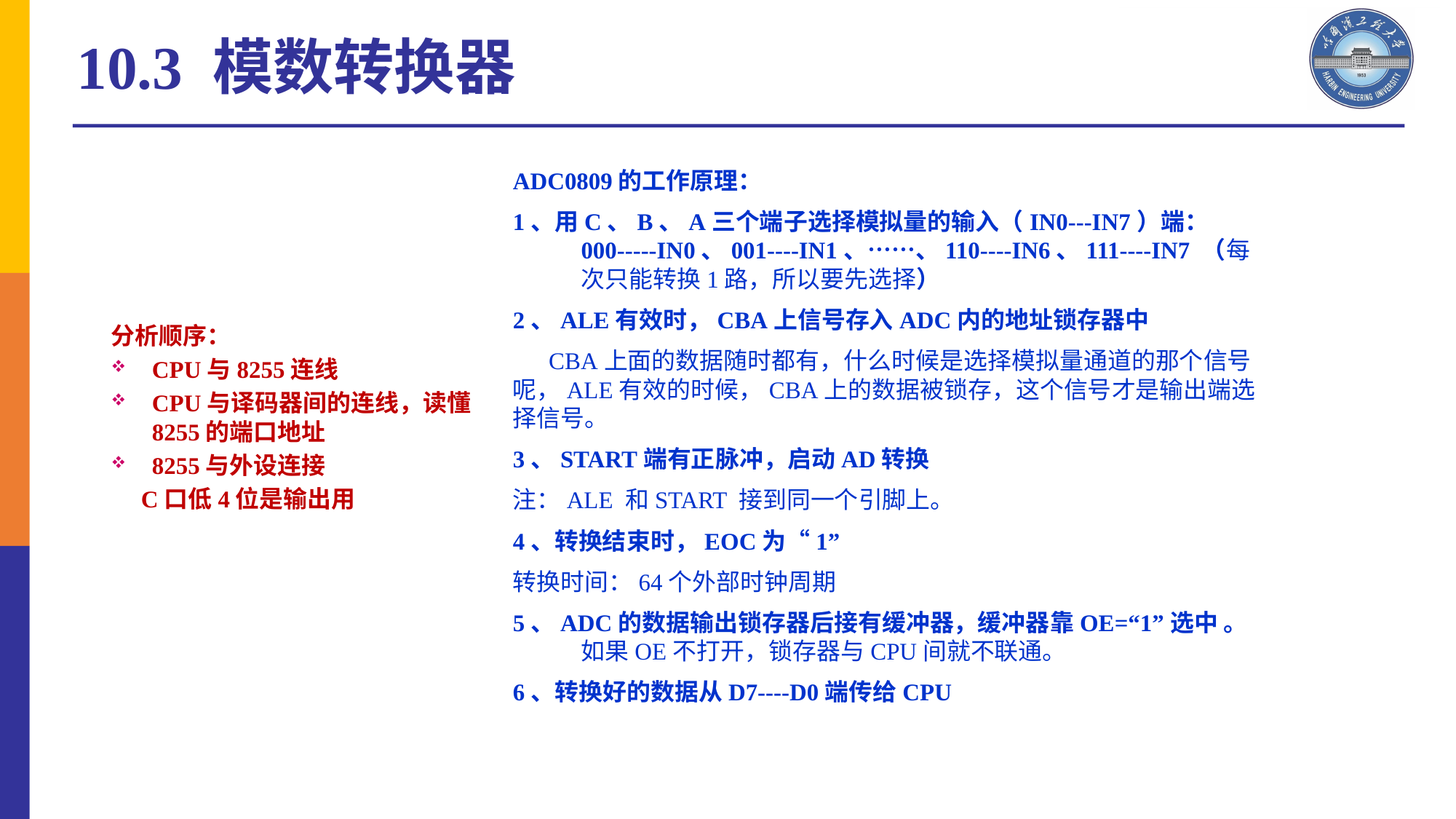

10.3 模数转换器
ADC0809的工作原理：
1、用C、B、A三个端子选择模拟量的输入（IN0---IN7）端：000-----IN0、001----IN1、……、110----IN6、111----IN7 （每次只能转换1路，所以要先选择）
2、ALE有效时，CBA上信号存入ADC内的地址锁存器中
      CBA上面的数据随时都有，什么时候是选择模拟量通道的那个信号呢，ALE有效的时候，CBA上的数据被锁存，这个信号才是输出端选择信号。
3、START端有正脉冲，启动AD转换
注：ALE 和START 接到同一个引脚上。
4、转换结束时，EOC为“1”
转换时间：64个外部时钟周期
5、ADC的数据输出锁存器后接有缓冲器，缓冲器靠OE=“1”选中 。如果OE不打开，锁存器与CPU间就不联通。
6、转换好的数据从D7----D0端传给CPU
分析顺序：
CPU与8255连线
CPU与译码器间的连线，读懂8255的端口地址
8255与外设连接
     C口低4位是输出用